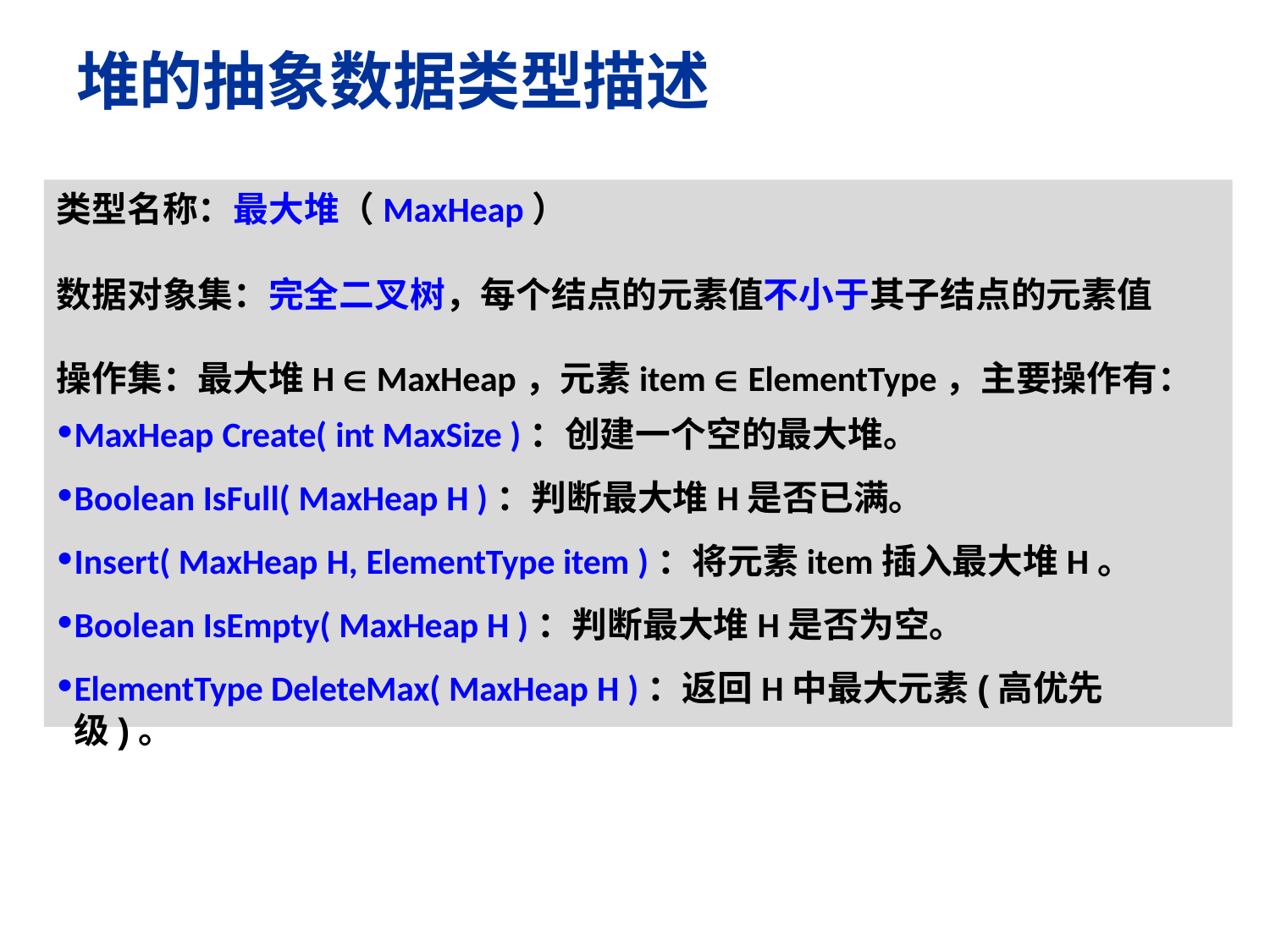

# 堆的抽象数据类型描述

类型名称：最大堆（MaxHeap）
数据对象集：完全二叉树，每个结点的元素值不小于其子结点的元素值 操作集：最大堆H ∈ MaxHeap，元素item ∈ ElementType，主要操作有：
MaxHeap Create( int MaxSize )：创建一个空的最大堆。
Boolean IsFull( MaxHeap H )：判断最大堆H是否已满。
Insert( MaxHeap H, ElementType item )：将元素item插入最大堆H。
Boolean IsEmpty( MaxHeap H )：判断最大堆H是否为空。
ElementType DeleteMax( MaxHeap H )：返回H中最大元素(高优先级)。